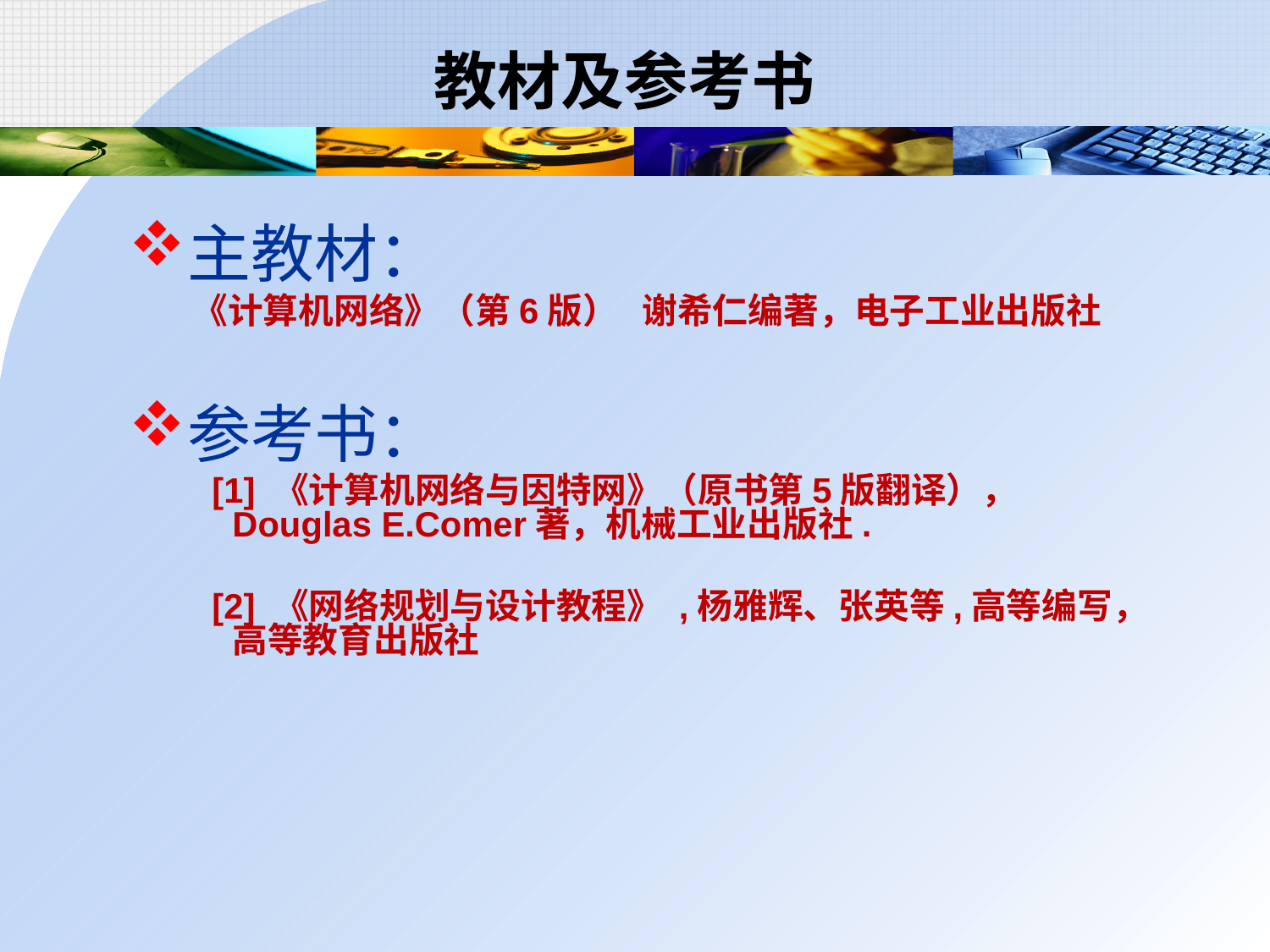

# 教材及参考书
主教材：
《计算机网络》（第6版）   谢希仁编著，电子工业出版社

参考书：
  [1] 《计算机网络与因特网》（原书第5版翻译）， Douglas E.Comer著，机械工业出版社.

  [2] 《网络规划与设计教程》 ,杨雅辉、张英等,高等编写，高等教育出版社